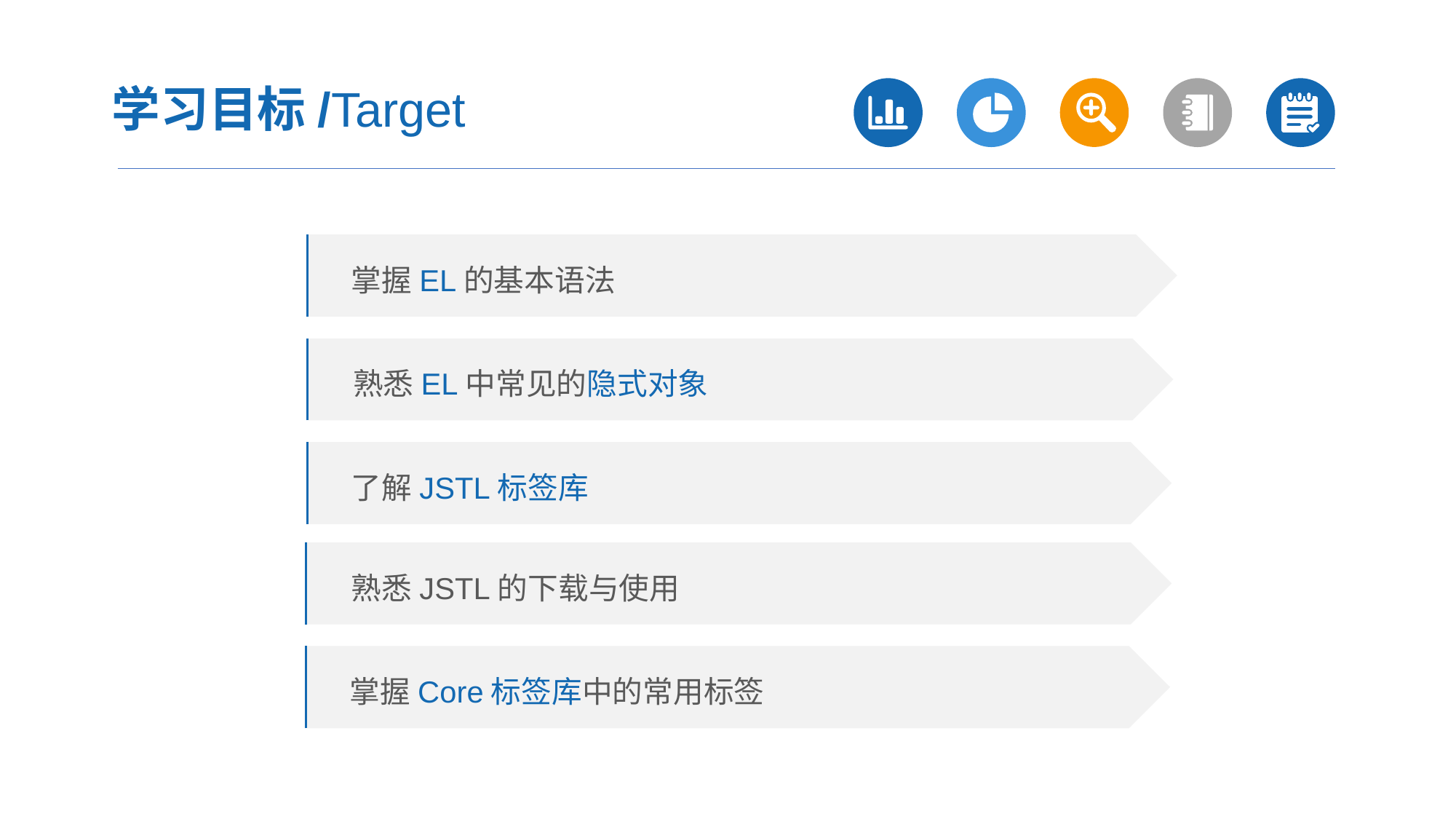

学习目标/Target
    掌握EL的基本语法

    熟悉EL中常见的隐式对象
    了解JSTL标签库

    熟悉JSTL的下载与使用
    掌握Core标签库中的常用标签